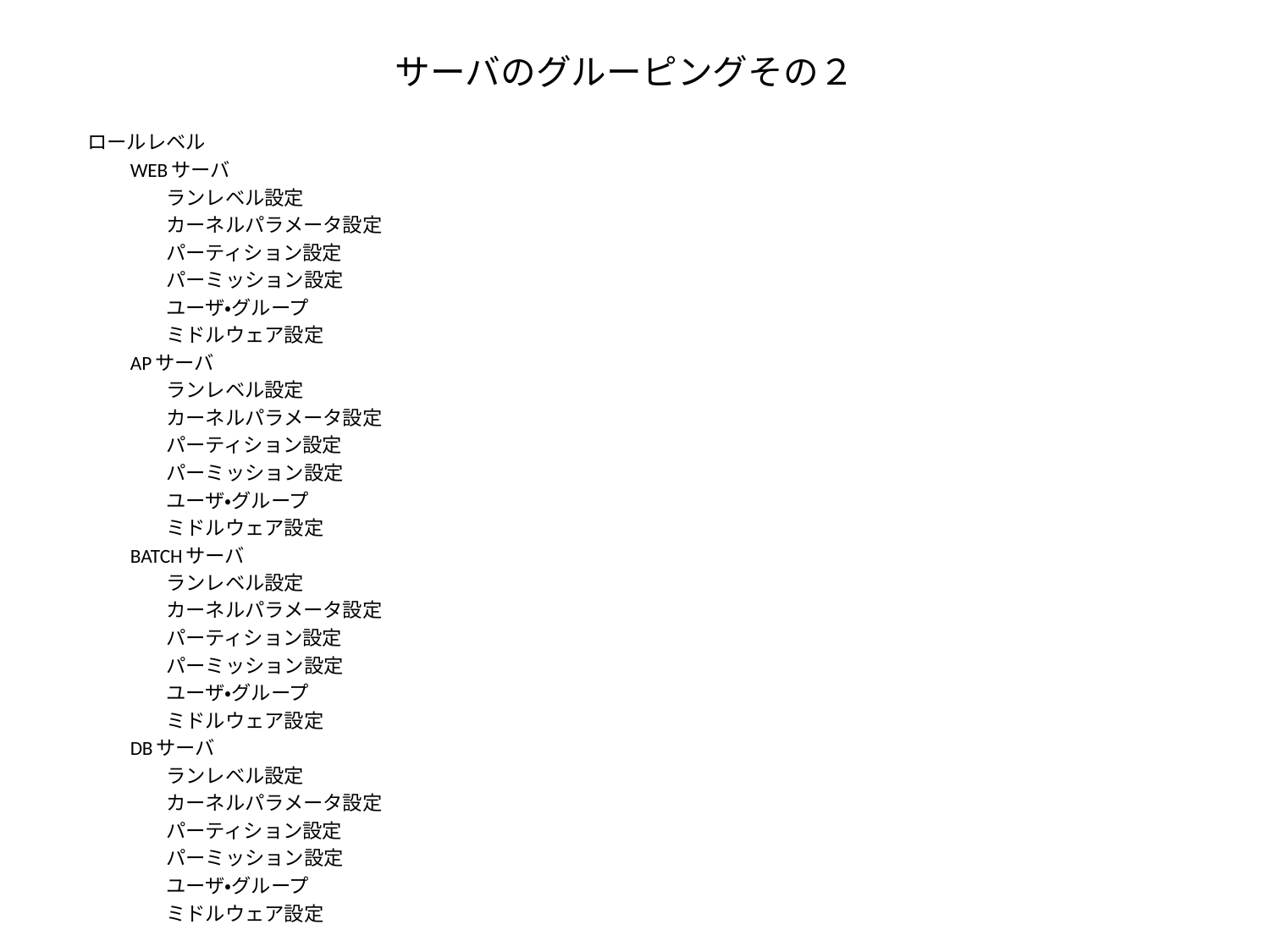

# サーバのグルーピングその２

ロールレベル
　　WEBサーバ
　　　　ランレベル設定
　　　　カーネルパラメータ設定
　　　　パーティション設定
　　　　パーミッション設定
　　　　ユーザ・グループ
　　　　ミドルウェア設定
　　APサーバ
　　　　ランレベル設定
　　　　カーネルパラメータ設定
　　　　パーティション設定
　　　　パーミッション設定
　　　　ユーザ・グループ
　　　　ミドルウェア設定
　　BATCHサーバ
　　　　ランレベル設定
　　　　カーネルパラメータ設定
　　　　パーティション設定
　　　　パーミッション設定
　　　　ユーザ・グループ
　　　　ミドルウェア設定
　　DBサーバ
　　　　ランレベル設定
　　　　カーネルパラメータ設定
　　　　パーティション設定
　　　　パーミッション設定
　　　　ユーザ・グループ
　　　　ミドルウェア設定